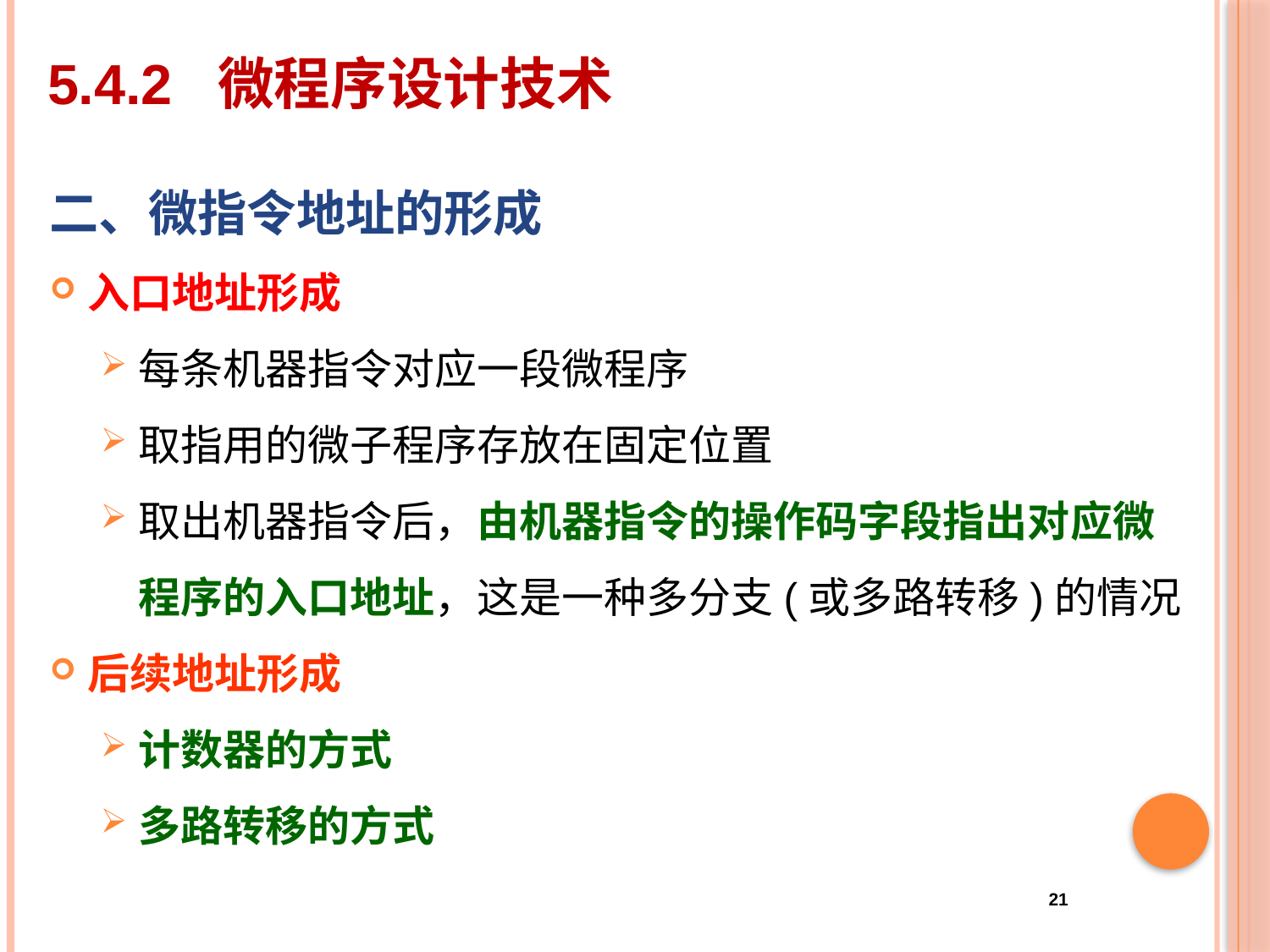

# 5.4.2  微程序设计技术
二、微指令地址的形成
入口地址形成
每条机器指令对应一段微程序
取指用的微子程序存放在固定位置
取出机器指令后，由机器指令的操作码字段指出对应微程序的入口地址，这是一种多分支(或多路转移)的情况
后续地址形成
计数器的方式
多路转移的方式
21